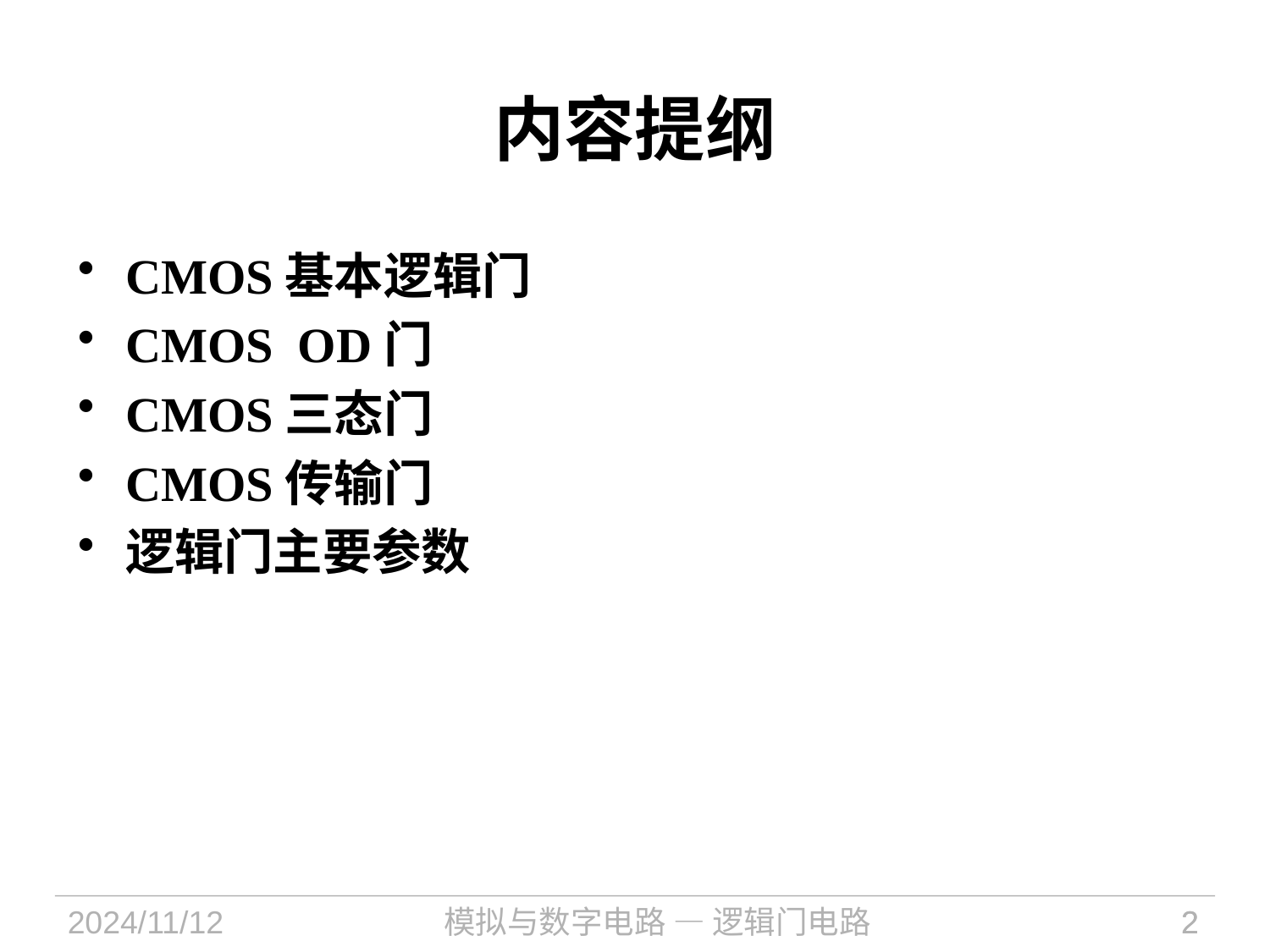

内容提纲
CMOS基本逻辑门
CMOS  OD门
CMOS三态门
CMOS传输门
逻辑门主要参数
2024/11/12
模拟与数字电路 — 逻辑门电路
2
2